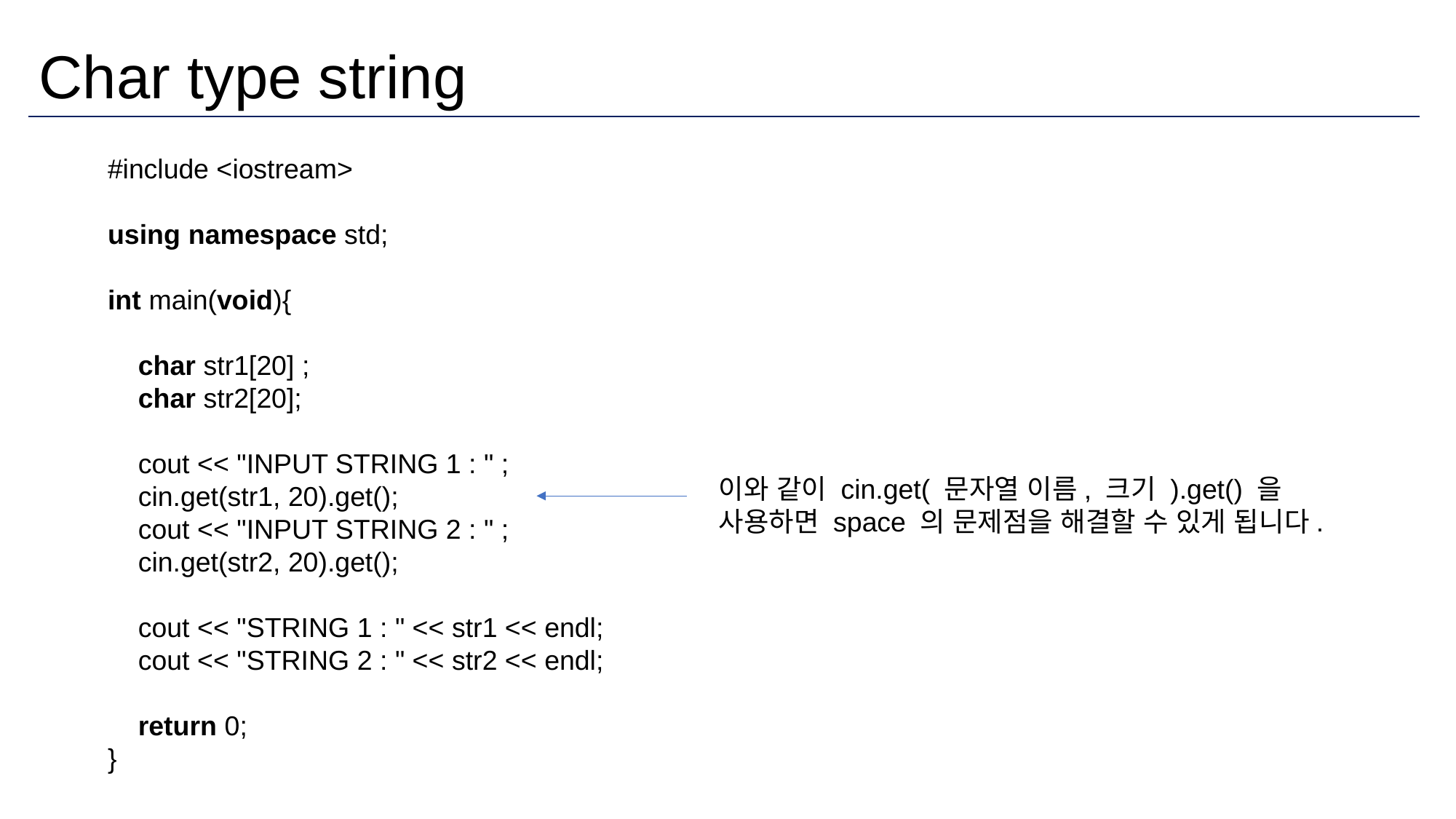

# Char type string
#include <iostream>
using namespace std;
int main(void){

    char str1[20] ;
    char str2[20];

    cout << "INPUT STRING 1 : " ;
    cin.get(str1, 20).get();
    cout << "INPUT STRING 2 : " ;
    cin.get(str2, 20).get();

    cout << "STRING 1 : " << str1 << endl;
    cout << "STRING 2 : " << str2 << endl;

    return 0;
}

이와 같이 cin.get( 문자열 이름, 크기 ).get() 을
사용하면 space 의 문제점을 해결할 수 있게 됩니다.